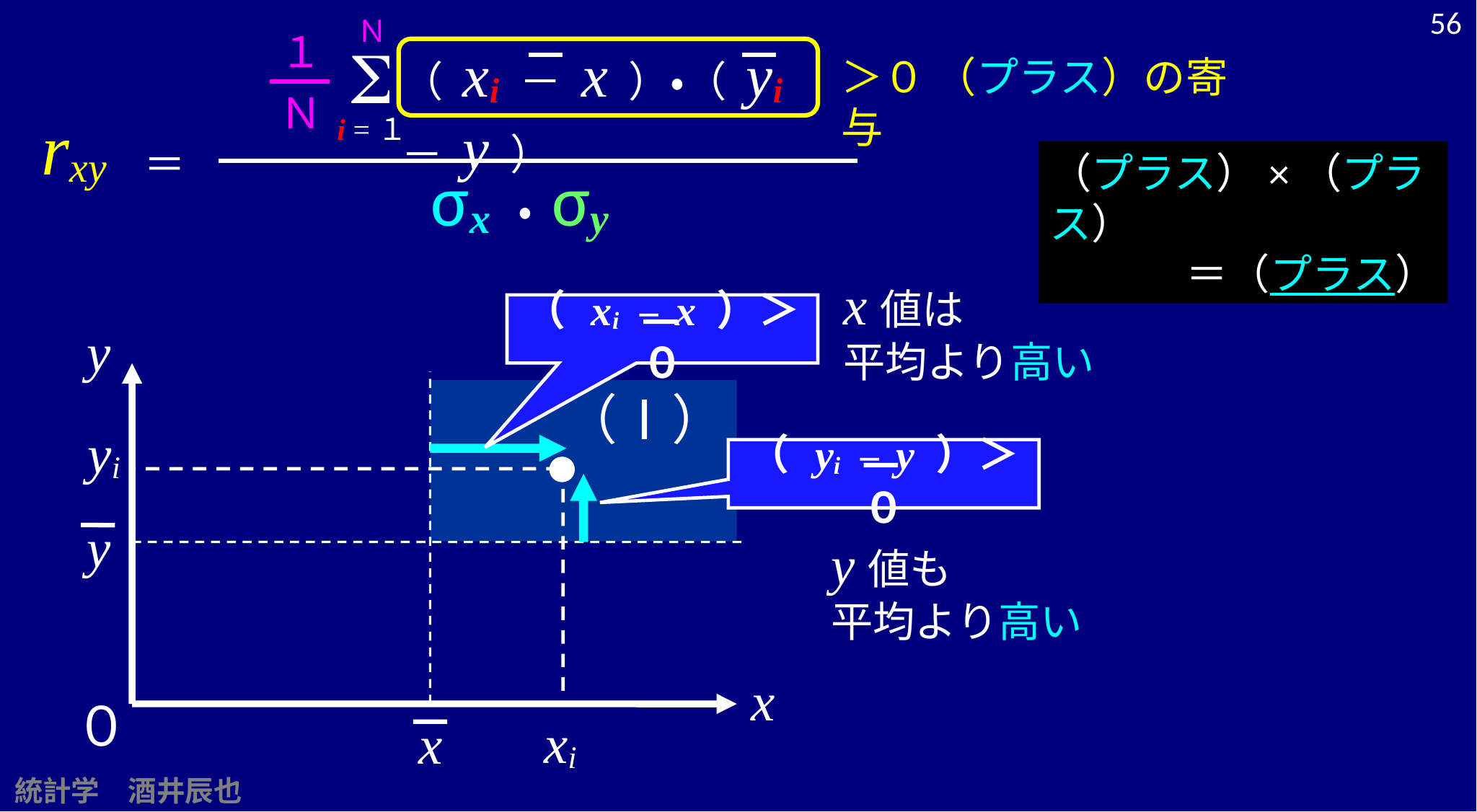

56
Ｎ
Σ
i =１
１
（ xi － x ）・（ yi － y ）

＞０ （プラス）の寄与
Ｎ
rxy
＝
（プラス）×（プラス）
＝（プラス）
σx ・ σy
x値は
平均より高い
（ xi － x ）＞０

y

x
０

（Ⅰ）
yi
（ yi － y ）＞０

y

y値も
平均より高い

xi
x

統計学　酒井辰也